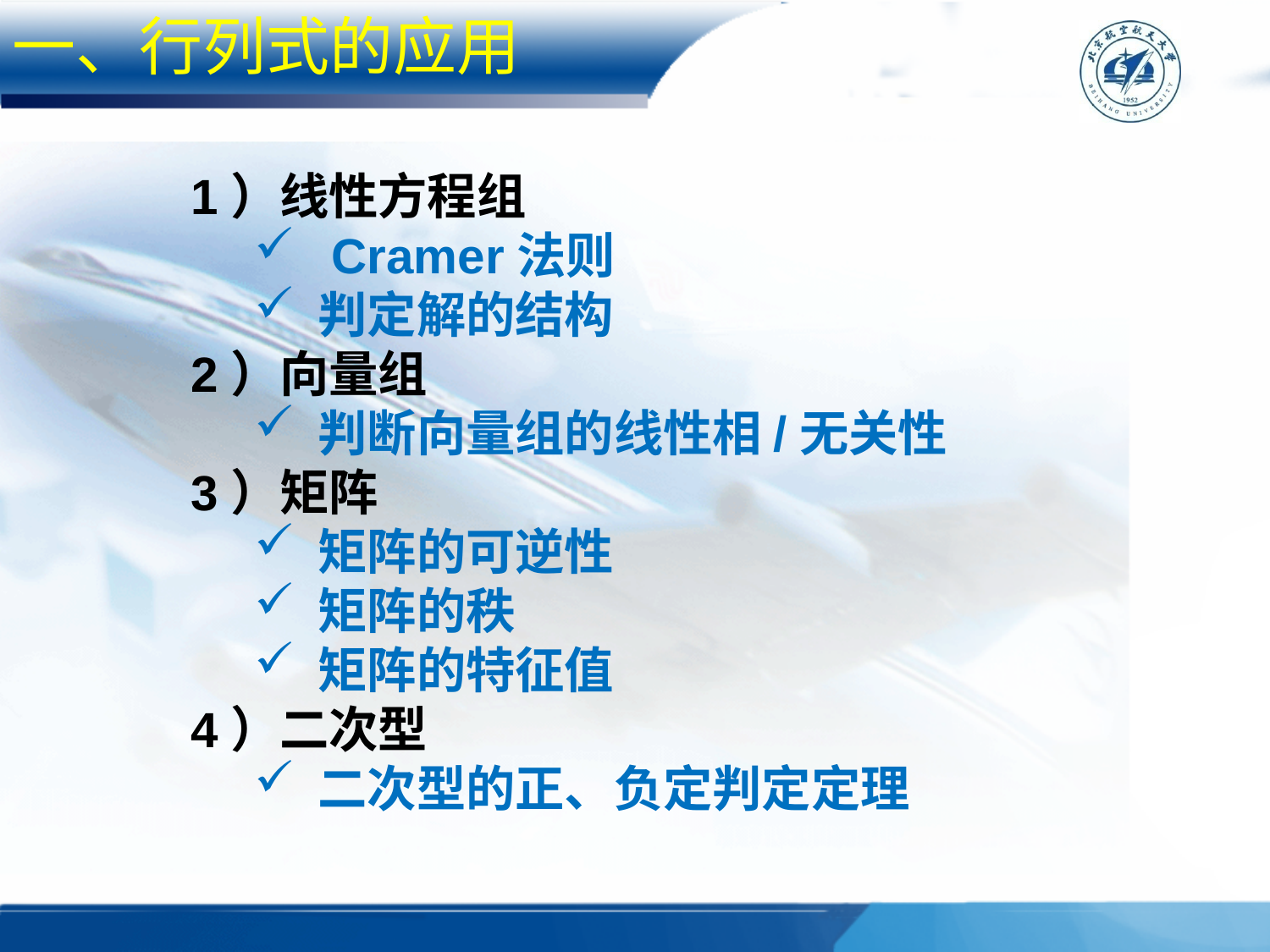

一、行列式的应用
1）线性方程组
 Cramer法则
判定解的结构
2）向量组
判断向量组的线性相/无关性
3）矩阵
矩阵的可逆性
矩阵的秩
矩阵的特征值
4）二次型
二次型的正、负定判定定理